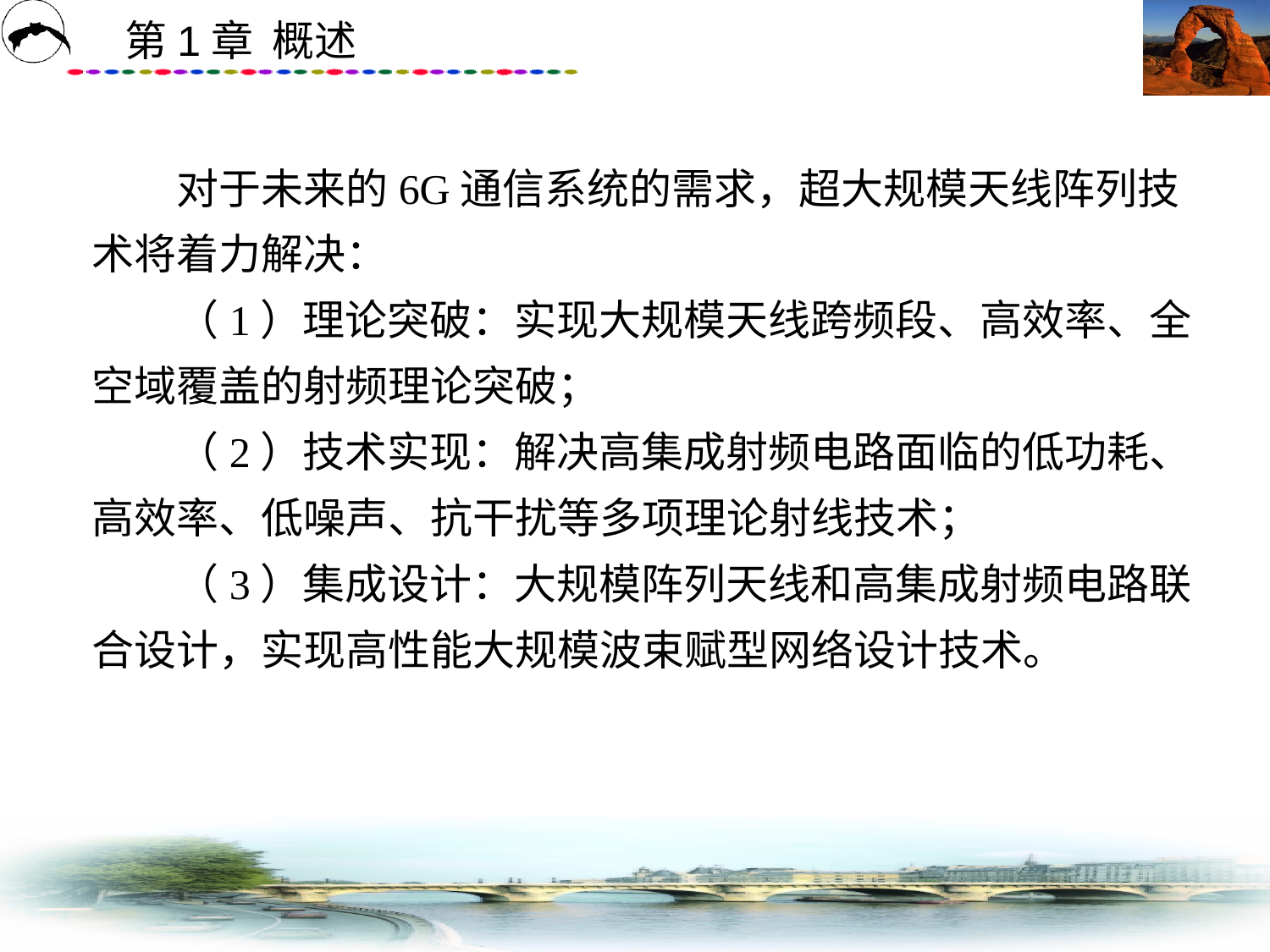

# 对于未来的6G通信系统的需求，超大规模天线阵列技术将着力解决： 　　（1）理论突破：实现大规模天线跨频段、高效率、全空域覆盖的射频理论突破； 　　（2）技术实现：解决高集成射频电路面临的低功耗、高效率、低噪声、抗干扰等多项理论射线技术； 　　（3）集成设计：大规模阵列天线和高集成射频电路联合设计，实现高性能大规模波束赋型网络设计技术。